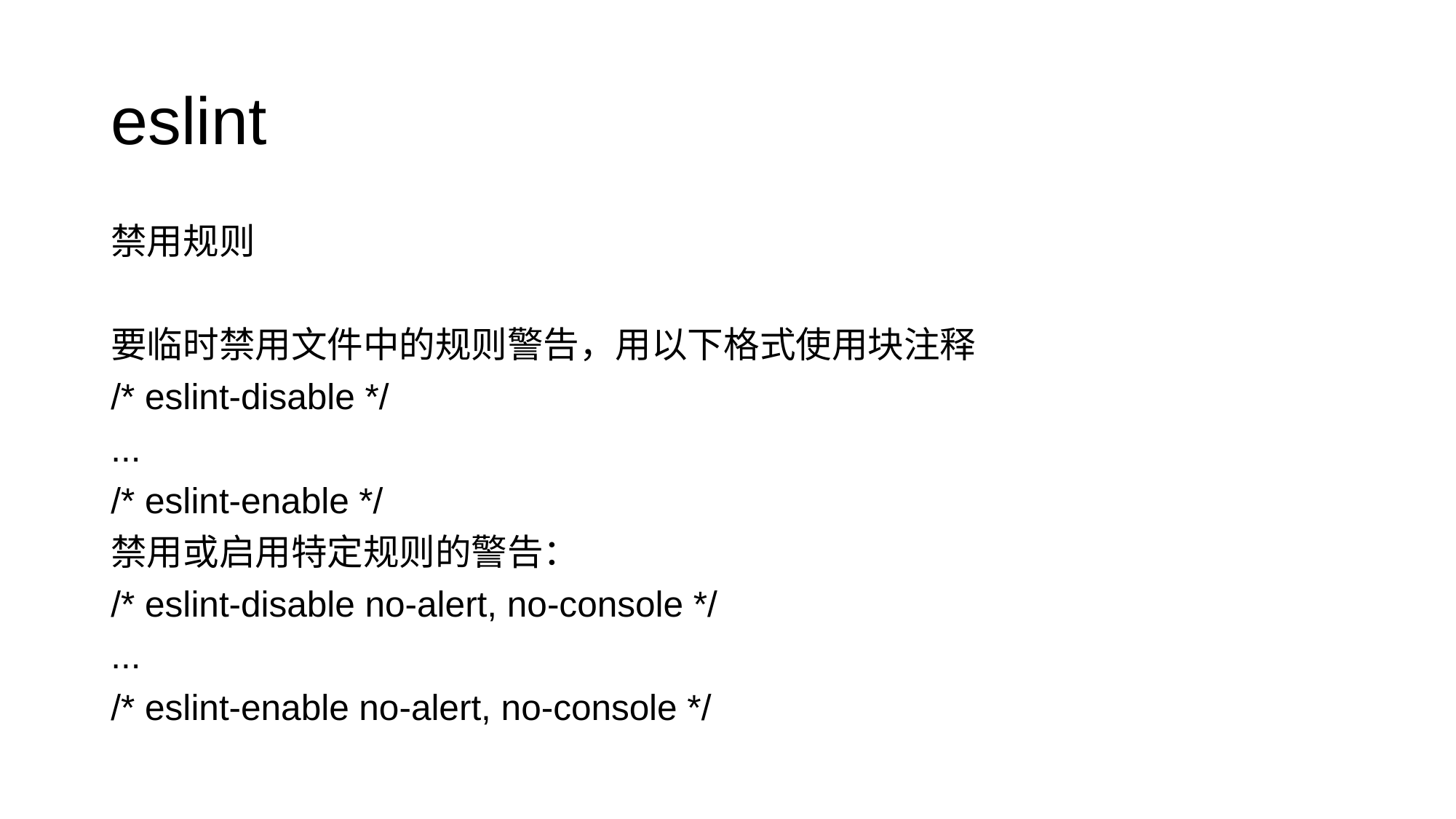

# eslint
禁用规则

要临时禁用文件中的规则警告，用以下格式使用块注释
/* eslint-disable */
...
/* eslint-enable */
禁用或启用特定规则的警告：
/* eslint-disable no-alert, no-console */
...
/* eslint-enable no-alert, no-console */